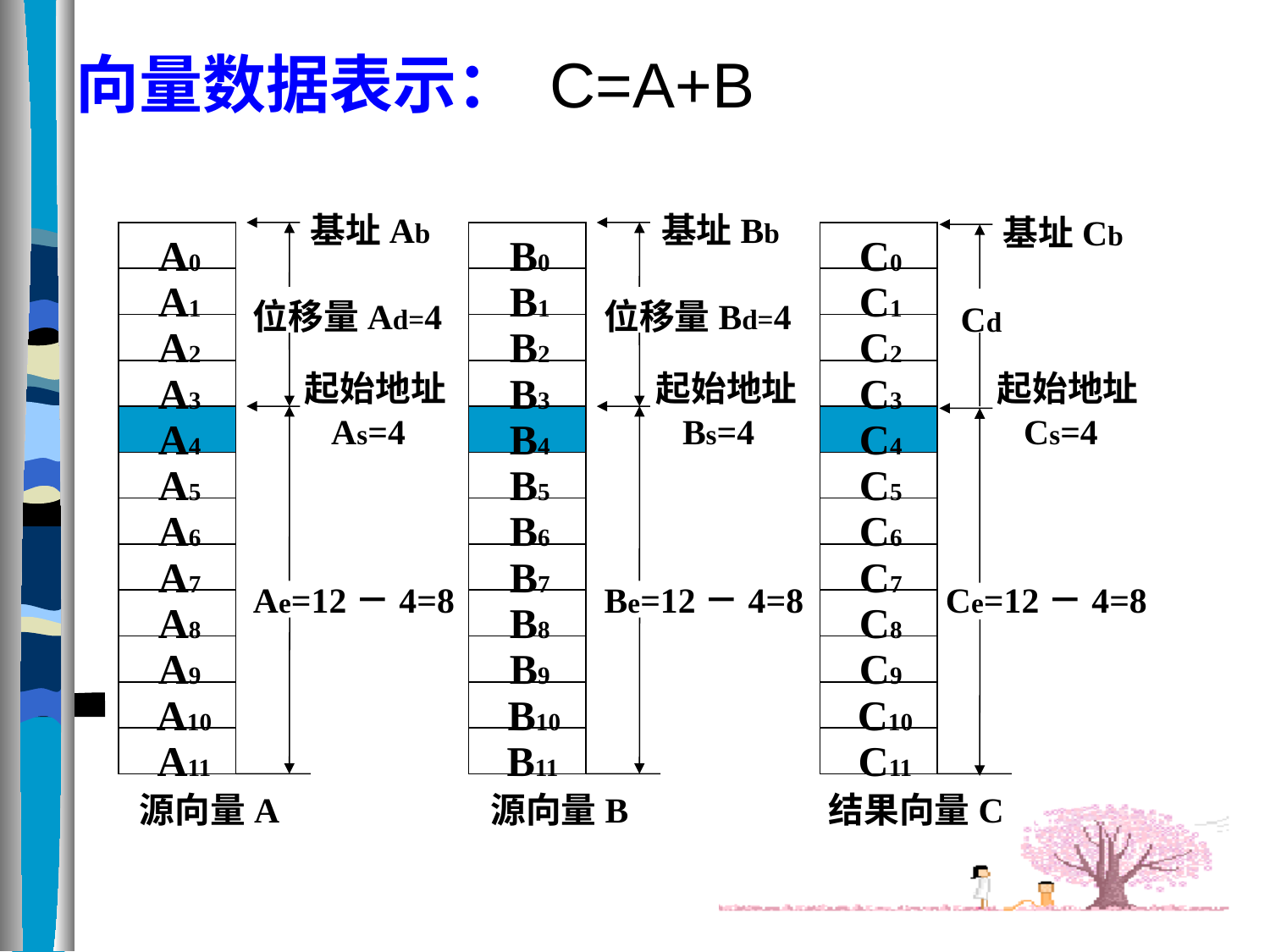

# 向量数据表示： C=A+B
基址Ab
基址Bb
基址Cb

A0

B0

C0

A1

B1

C1
位移量Ad=4
位移量Bd=4
Cd

A2

B2

C2

A3
起始地址
   As=4

B3
起始地址
   Bs=4

C3
起始地址
   Cs=4

A4
B4
C4

A5
B5
C5

A6
B6
C6

A7

B7

C7
Ae=12－4=8
Be=12－4=8
Ce=12－4=8

A8

B8

C8

A9

B9

C9

A10

B10

C10

A11

B11

C11

源向量A
源向量B
结果向量C